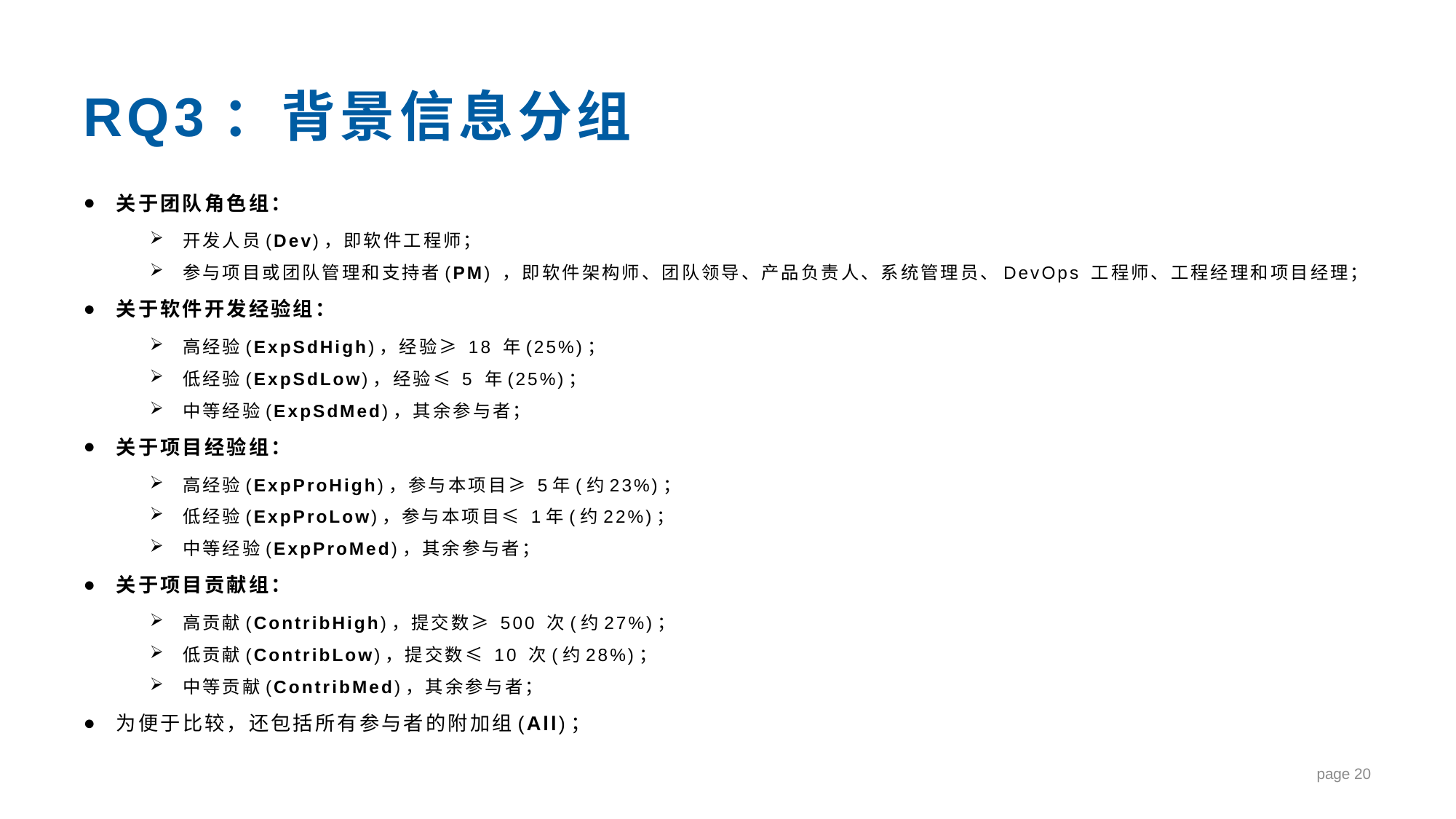

# RQ3：背景信息分组
关于团队角色组：
开发人员(Dev)，即软件工程师；
参与项目或团队管理和支持者(PM) ，即软件架构师、团队领导、产品负责人、系统管理员、DevOps 工程师、工程经理和项目经理；
关于软件开发经验组：
高经验(ExpSdHigh)，经验≥ 18 年(25%)；
低经验(ExpSdLow)，经验≤ 5 年(25%)；
中等经验(ExpSdMed)，其余参与者；
关于项目经验组：
高经验(ExpProHigh)，参与本项目≥ 5年(约23%)；
低经验(ExpProLow)，参与本项目≤ 1年(约22%)；
中等经验(ExpProMed)，其余参与者；
关于项目贡献组：
高贡献(ContribHigh)，提交数≥ 500 次(约27%)；
低贡献(ContribLow)，提交数≤ 10 次(约28%)；
中等贡献(ContribMed)，其余参与者；
为便于比较，还包括所有参与者的附加组(All)；
page 20